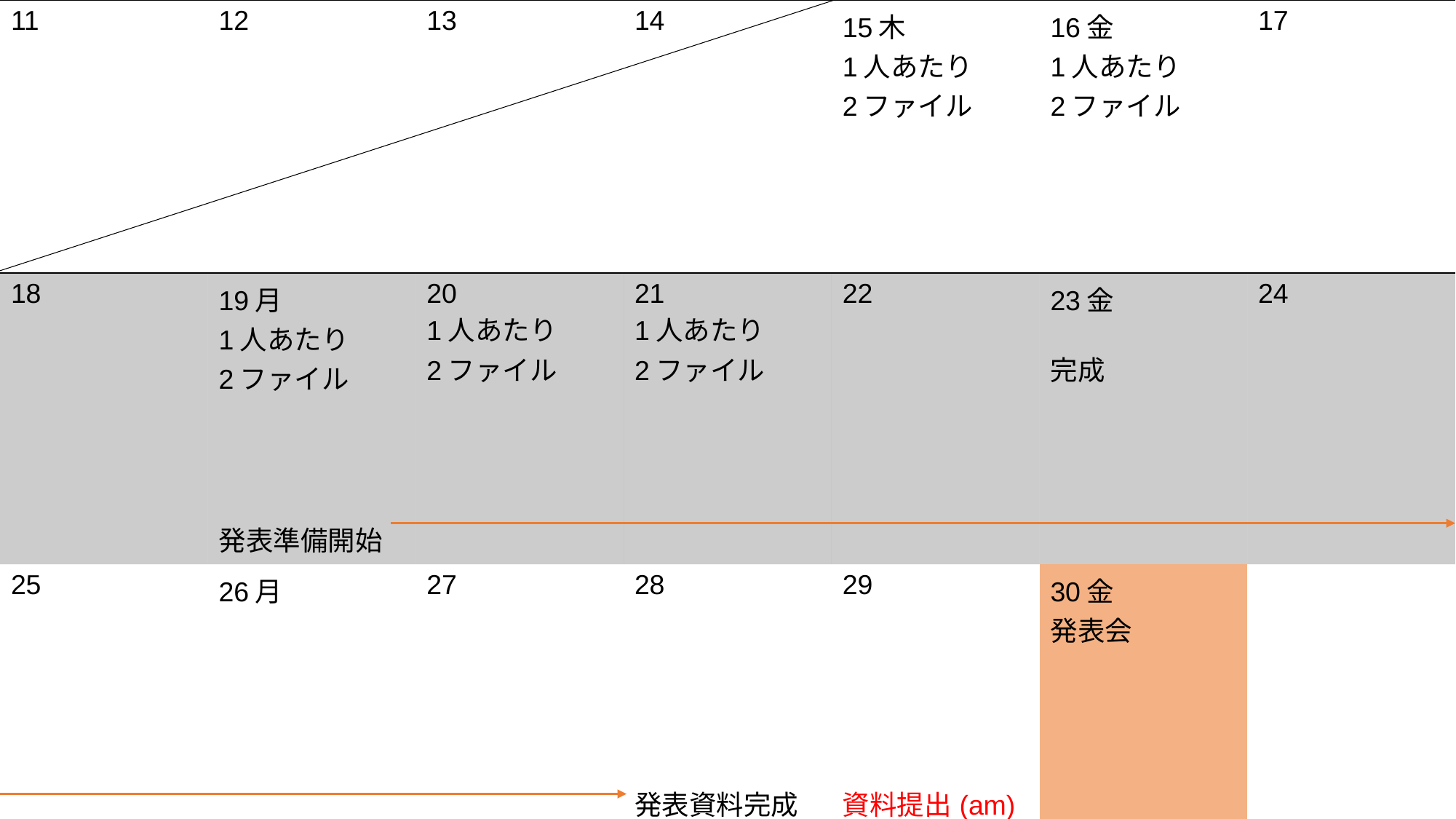

| 11 | 12 | 13 | 14 | 15木 1人あたり 2ファイル | 16金 1人あたり 2ファイル | 17 |
| --- | --- | --- | --- | --- | --- | --- |
| 18 | 19月 1人あたり 2ファイル 発表準備開始 | 20 1人あたり 2ファイル | 21 1人あたり 2ファイル | 22 | 23金 完成 | 24 |
| 25 | 26月 | 27 | 28 発表資料完成 | 29 資料提出(am) | 30金 発表会 |  |